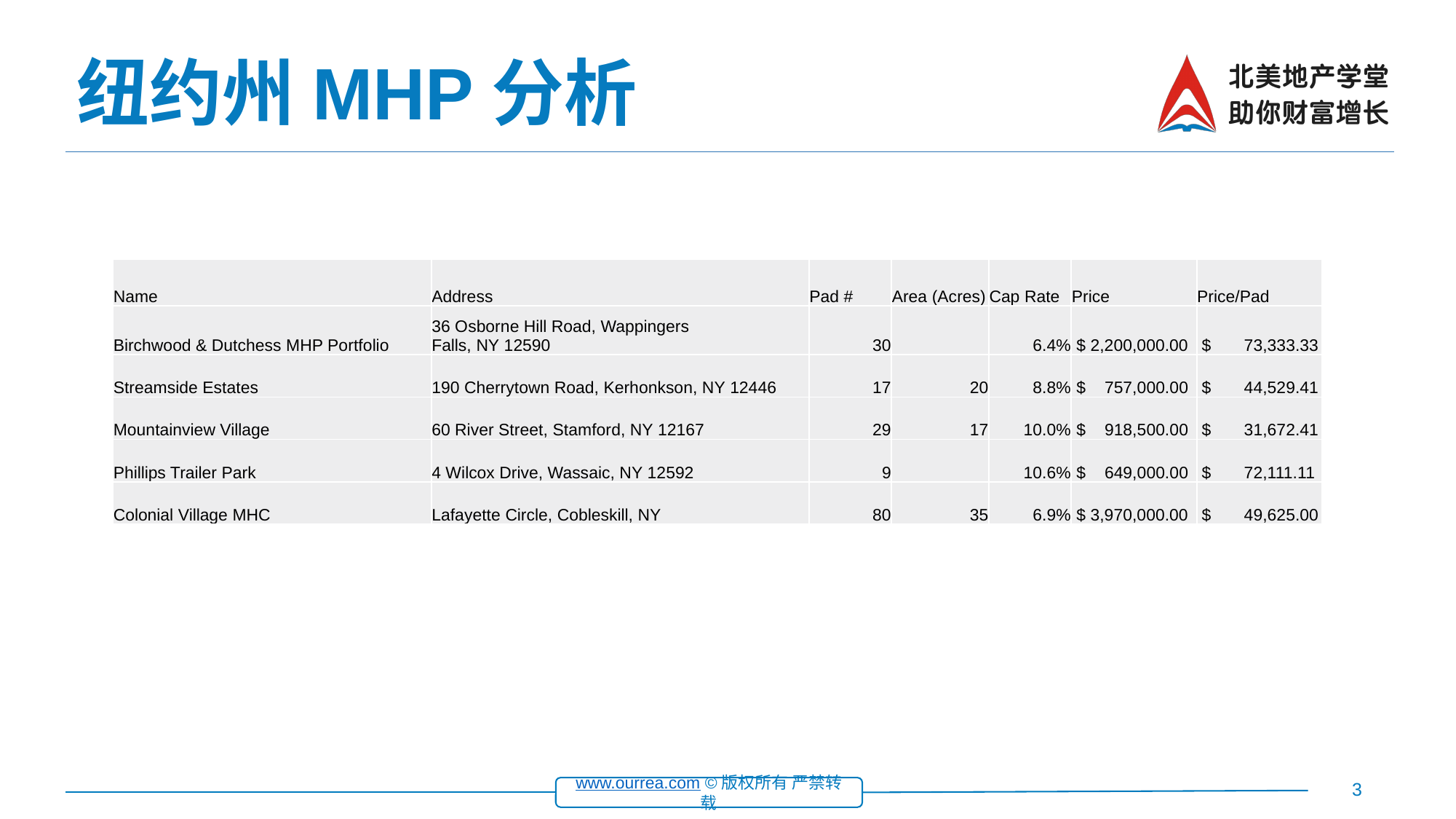

# 纽约州MHP分析
| Name | Address | Pad # | Area (Acres) | Cap Rate | Price | Price/Pad |
| --- | --- | --- | --- | --- | --- | --- |
| Birchwood & Dutchess MHP Portfolio | 36 Osborne Hill Road, Wappingers Falls, NY 12590 | 30 |  | 6.4% | $ 2,200,000.00 | $ 73,333.33 |
| Streamside Estates | 190 Cherrytown Road, Kerhonkson, NY 12446 | 17 | 20 | 8.8% | $ 757,000.00 | $ 44,529.41 |
| Mountainview Village | 60 River Street, Stamford, NY 12167 | 29 | 17 | 10.0% | $ 918,500.00 | $ 31,672.41 |
| Phillips Trailer Park | 4 Wilcox Drive, Wassaic, NY 12592 | 9 |  | 10.6% | $ 649,000.00 | $ 72,111.11 |
| Colonial Village MHC | Lafayette Circle, Cobleskill, NY | 80 | 35 | 6.9% | $ 3,970,000.00 | $ 49,625.00 |
3